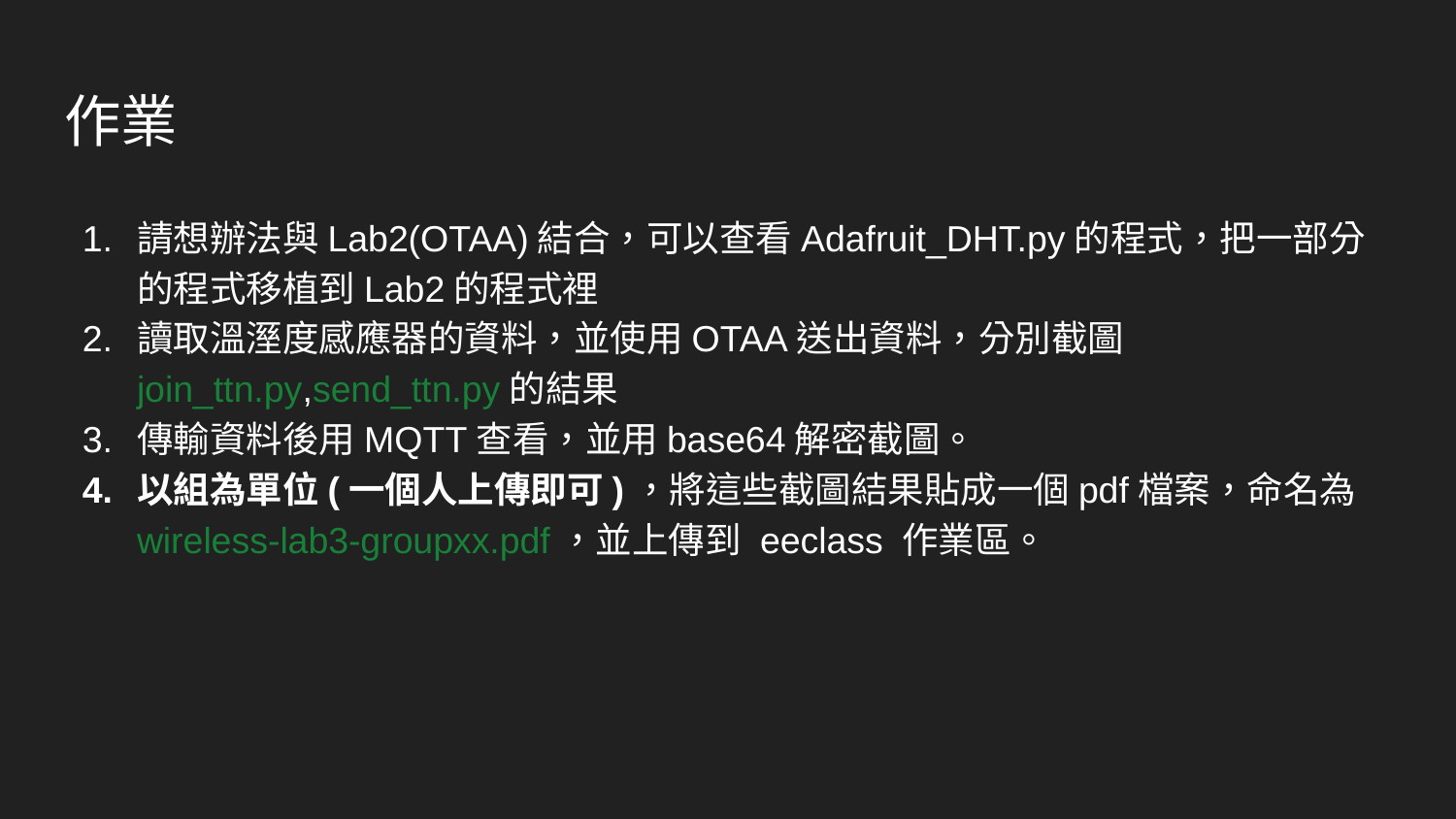

# 作業
請想辦法與Lab2(OTAA)結合，可以查看Adafruit_DHT.py的程式，把一部分的程式移植到Lab2的程式裡
讀取溫溼度感應器的資料，並使用OTAA送出資料，分別截圖join_ttn.py,send_ttn.py的結果
傳輸資料後用MQTT查看，並用base64解密截圖。
以組為單位(一個人上傳即可)，將這些截圖結果貼成一個pdf檔案，命名為wireless-lab3-groupxx.pdf，並上傳到 eeclass 作業區。